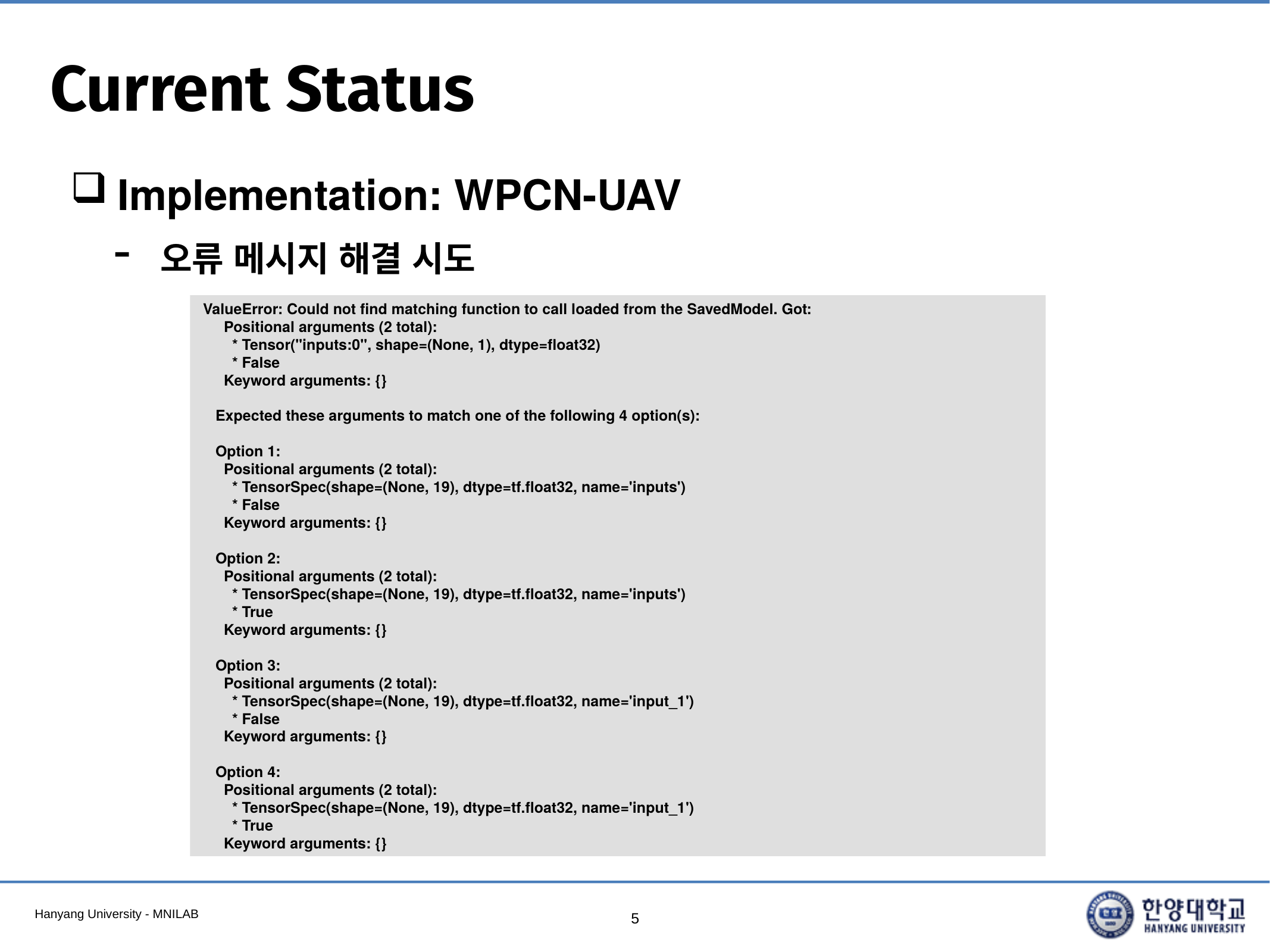

# Current Status
Implementation: WPCN-UAV
오류 메시지 해결 시도
 ValueError: Could not find matching function to call loaded from the SavedModel. Got:
      Positional arguments (2 total):
        * Tensor("inputs:0", shape=(None, 1), dtype=float32)
        * False
      Keyword arguments: {}

    Expected these arguments to match one of the following 4 option(s):

    Option 1:
      Positional arguments (2 total):
        * TensorSpec(shape=(None, 19), dtype=tf.float32, name='inputs')
        * False
      Keyword arguments: {}

    Option 2:
      Positional arguments (2 total):
        * TensorSpec(shape=(None, 19), dtype=tf.float32, name='inputs')
        * True
      Keyword arguments: {}

    Option 3:
      Positional arguments (2 total):
        * TensorSpec(shape=(None, 19), dtype=tf.float32, name='input_1')
        * False
      Keyword arguments: {}

    Option 4:
      Positional arguments (2 total):
        * TensorSpec(shape=(None, 19), dtype=tf.float32, name='input_1')
        * True
      Keyword arguments: {}
5